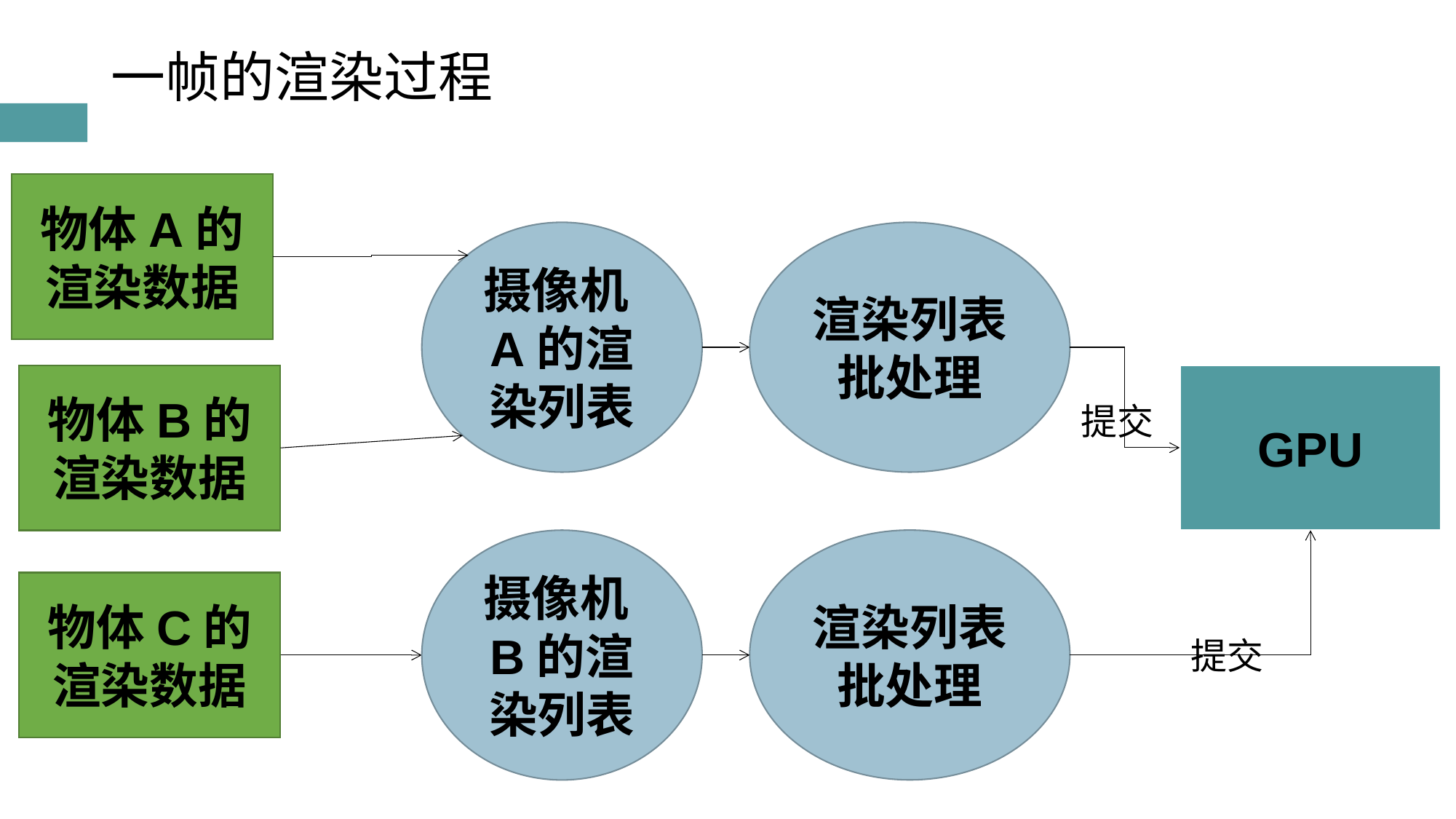

# 一帧的渲染过程
物体A的
渲染数据
摄像机A的渲染列表
渲染列表批处理
GPU
物体B的
渲染数据
提交
渲染列表批处理
摄像机B的渲染列表
物体C的
渲染数据
提交